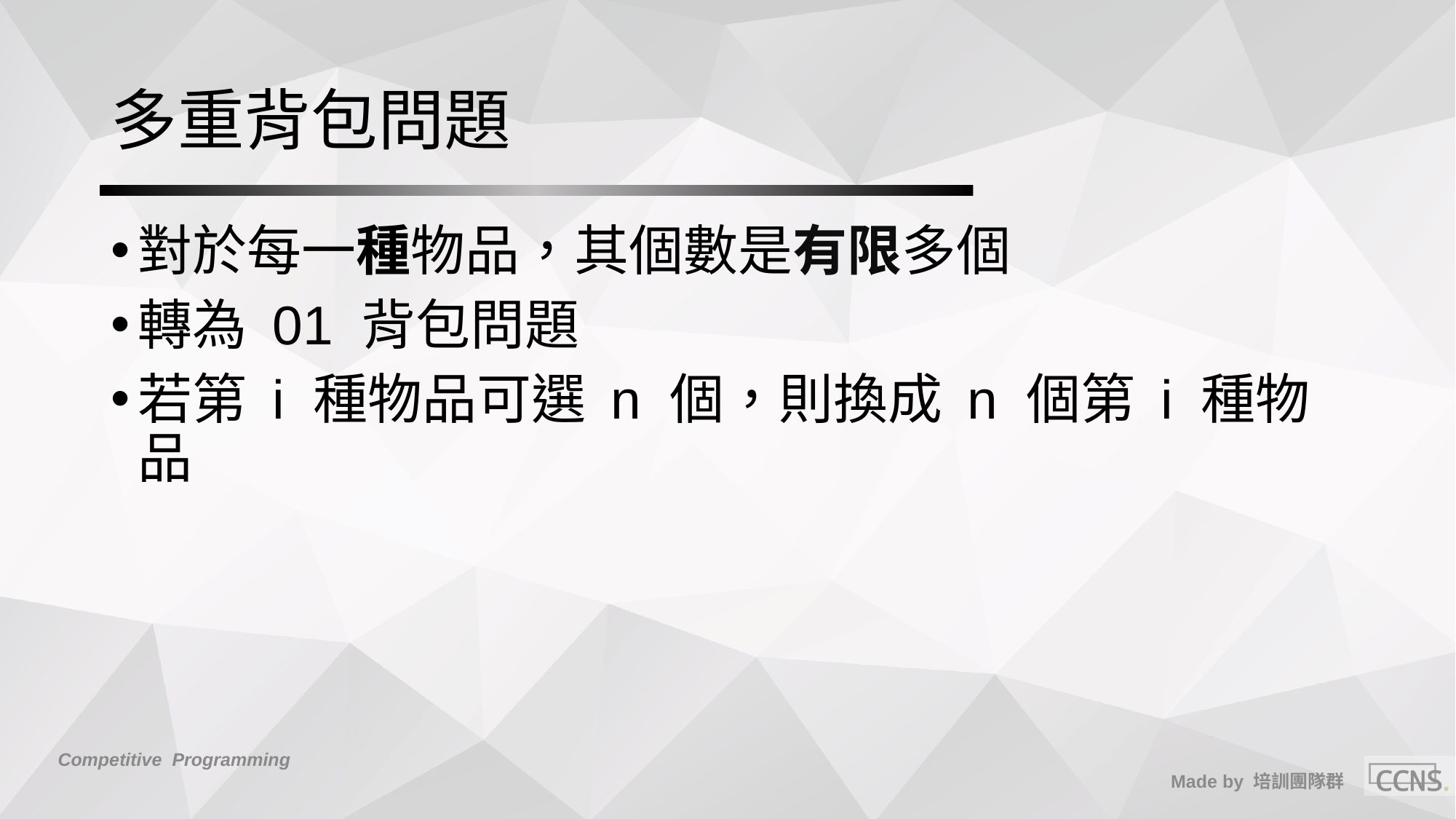

# 多重背包問題
對於每一種物品，其個數是有限多個
轉為 01 背包問題
若第 i 種物品可選 n 個，則換成 n 個第 i 種物品